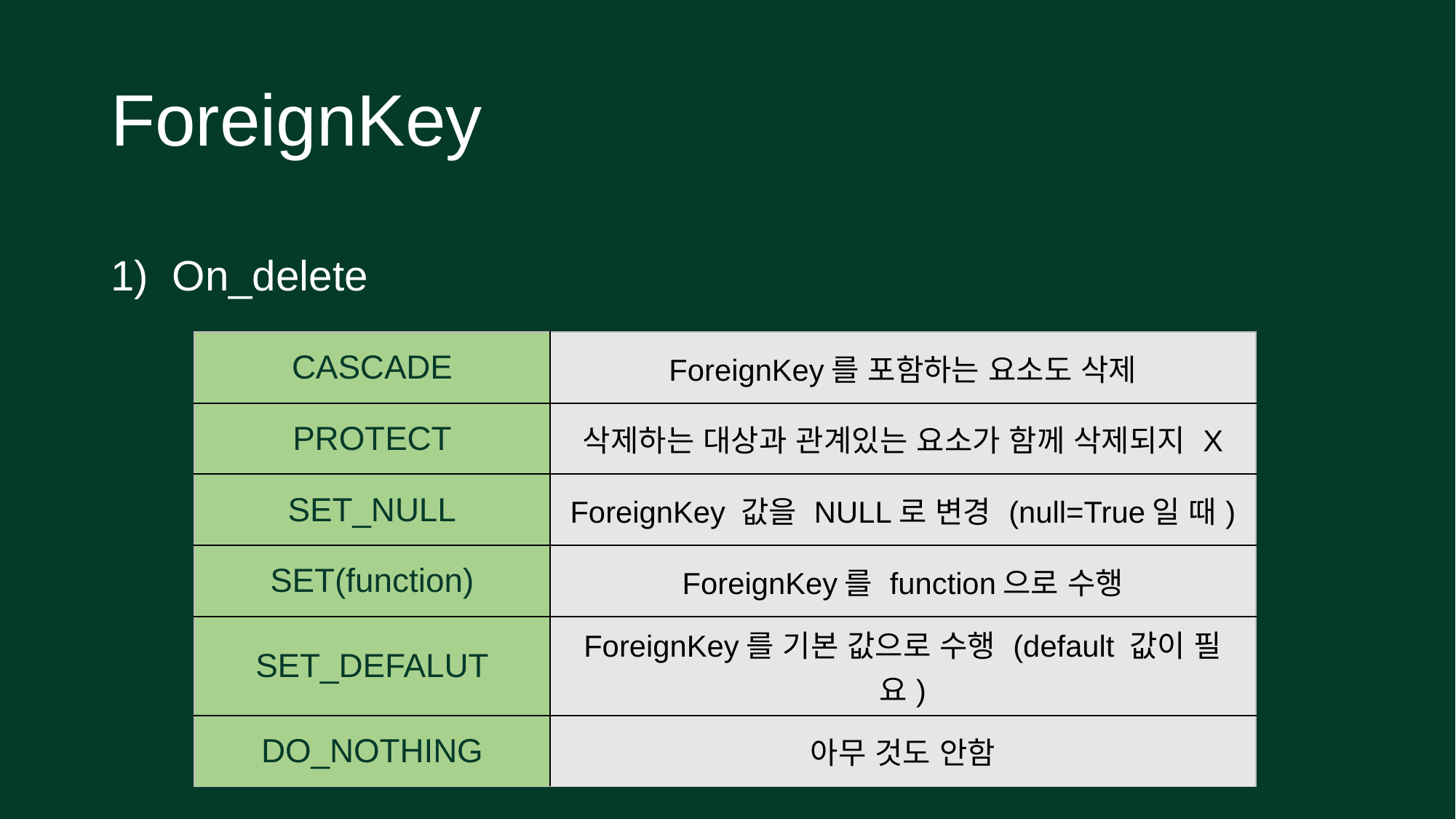

# ForeignKey
On_delete

| CASCADE | ForeignKey를 포함하는 요소도 삭제 |
| --- | --- |
| PROTECT | 삭제하는 대상과 관계있는 요소가 함께 삭제되지 X |
| SET\_NULL | ForeignKey 값을 NULL로 변경 (null=True일 때) |
| SET(function) | ForeignKey를 function으로 수행 |
| SET\_DEFALUT | ForeignKey를 기본 값으로 수행 (default 값이 필요) |
| DO\_NOTHING | 아무 것도 안함 |